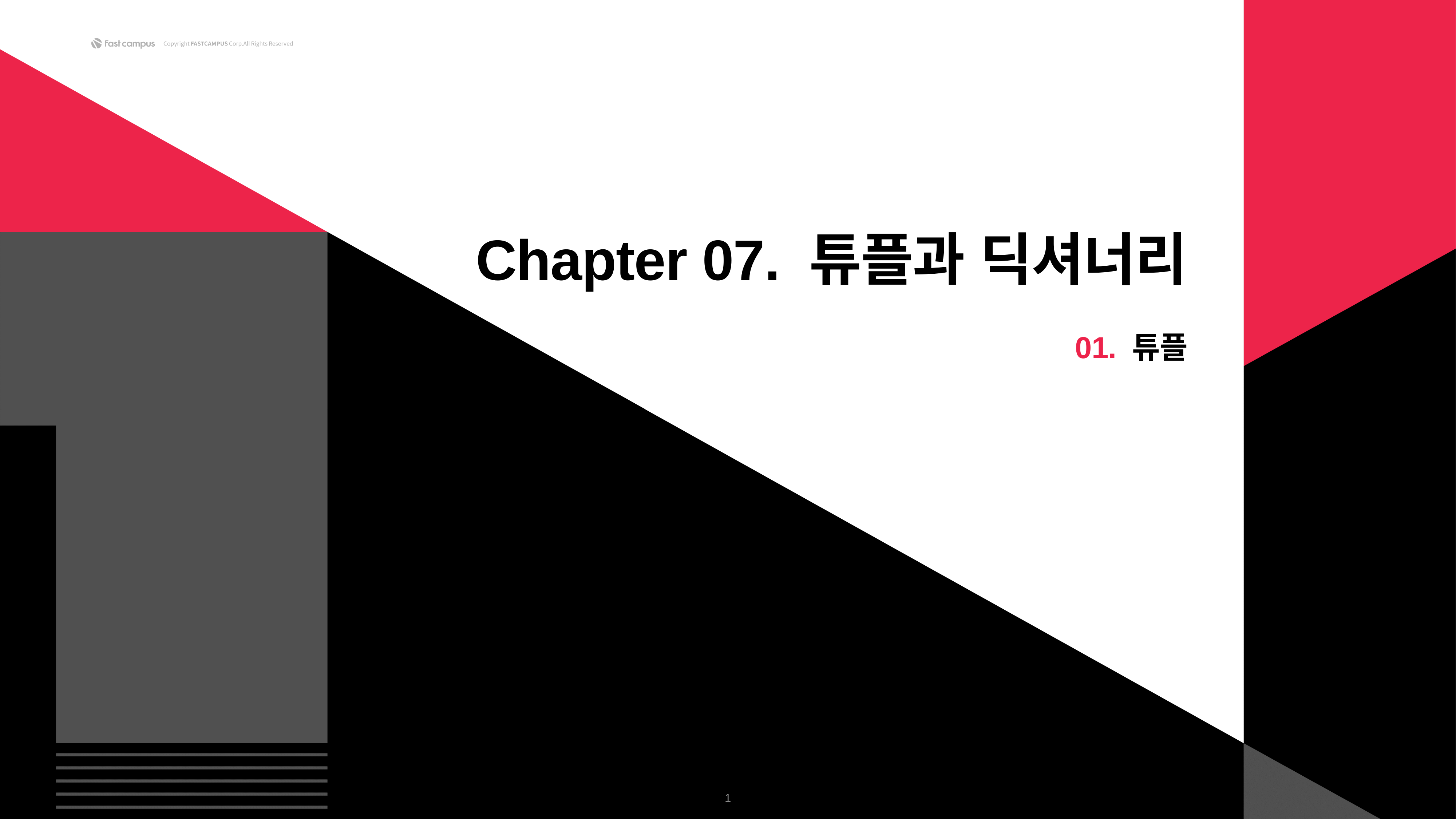

Chapter 07. 튜플과 딕셔너리

01. 튜플
1